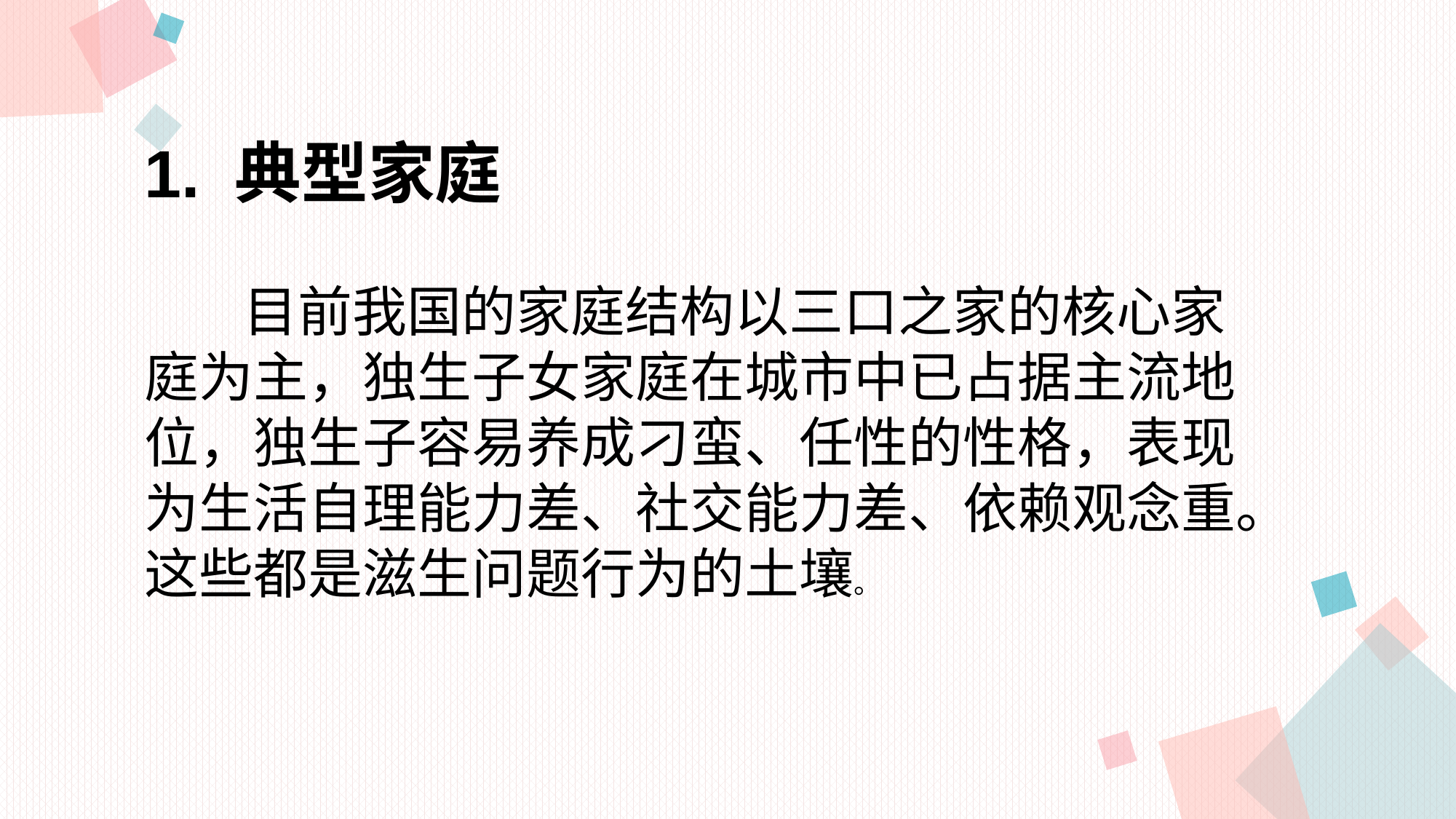

1. 典型家庭

       目前我国的家庭结构以三口之家的核心家庭为主，独生子女家庭在城市中已占据主流地位，独生子容易养成刁蛮、任性的性格，表现为生活自理能力差、社交能力差、依赖观念重。这些都是滋生问题行为的土壤。